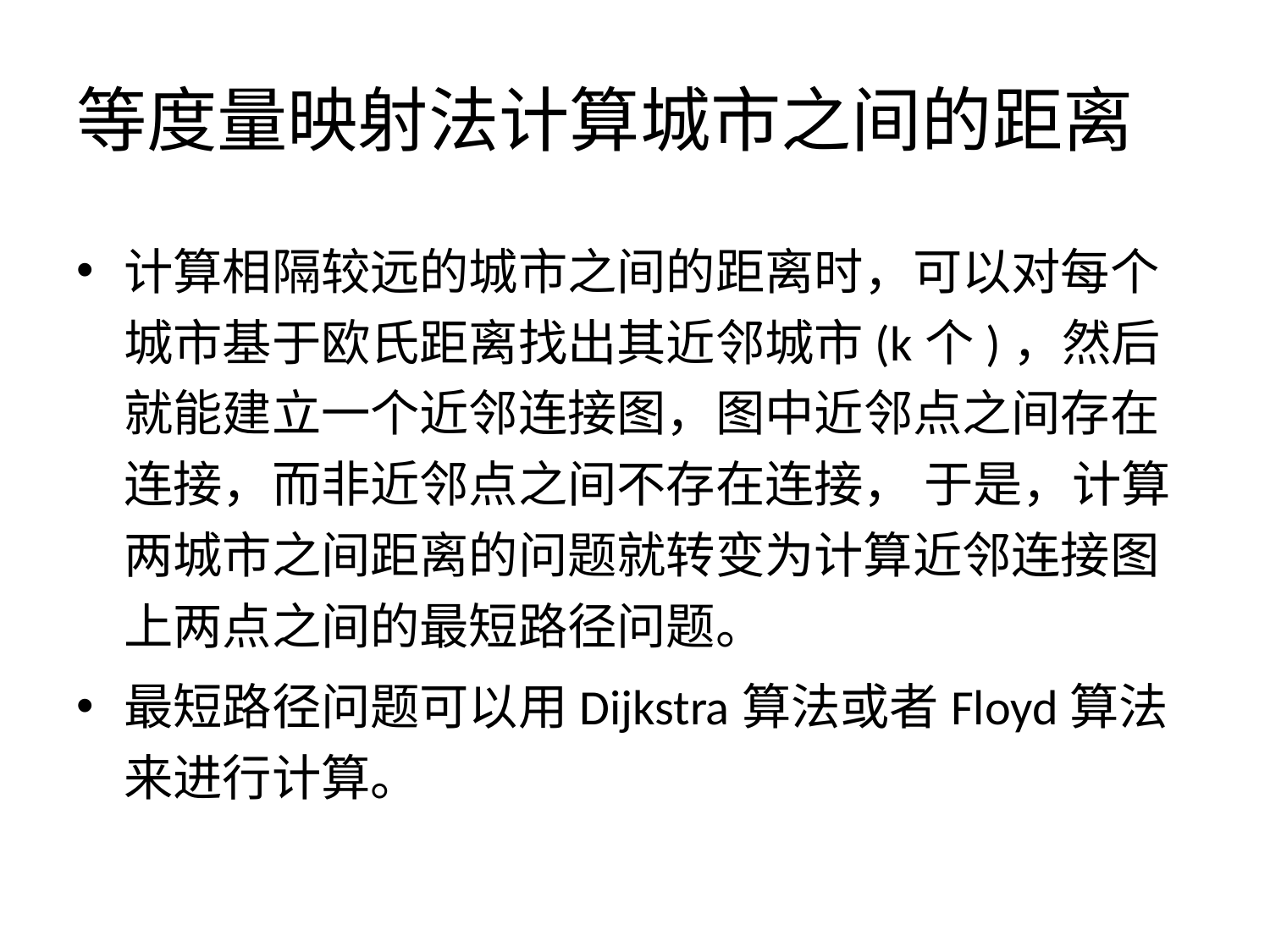

# 等度量映射法计算城市之间的距离
计算相隔较远的城市之间的距离时，可以对每个城市基于欧氏距离找出其近邻城市(k个)，然后就能建立一个近邻连接图，图中近邻点之间存在连接，而非近邻点之间不存在连接， 于是，计算两城市之间距离的问题就转变为计算近邻连接图上两点之间的最短路径问题。
最短路径问题可以用Dijkstra算法或者Floyd算法来进行计算。